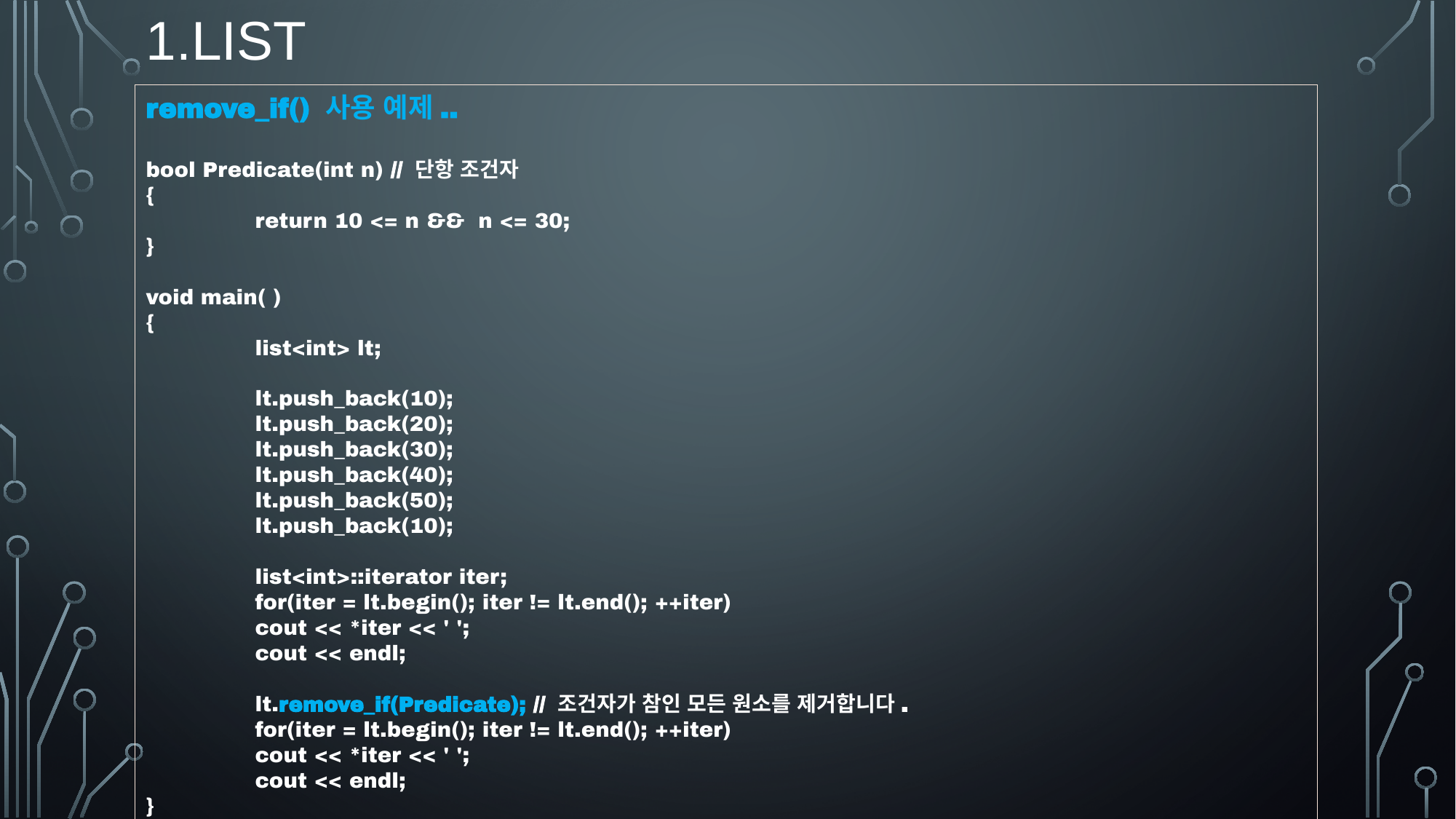

# 1.LIST
remove_if() 사용 예제..

bool Predicate(int n) // 단항 조건자
{
    	return 10 <= n &&  n <= 30;
}

void main( )
{
    	list<int> lt;

    	lt.push_back(10);
    	lt.push_back(20);
    	lt.push_back(30);
    	lt.push_back(40);
    	lt.push_back(50);
    	lt.push_back(10);

    	list<int>::iterator iter;
    	for(iter = lt.begin(); iter != lt.end(); ++iter)
        	cout << *iter << ' ';
    	cout << endl;

    	lt.remove_if(Predicate); // 조건자가 참인 모든 원소를 제거합니다.
    	for(iter = lt.begin(); iter != lt.end(); ++iter)
        	cout << *iter << ' ';
    	cout << endl;
}